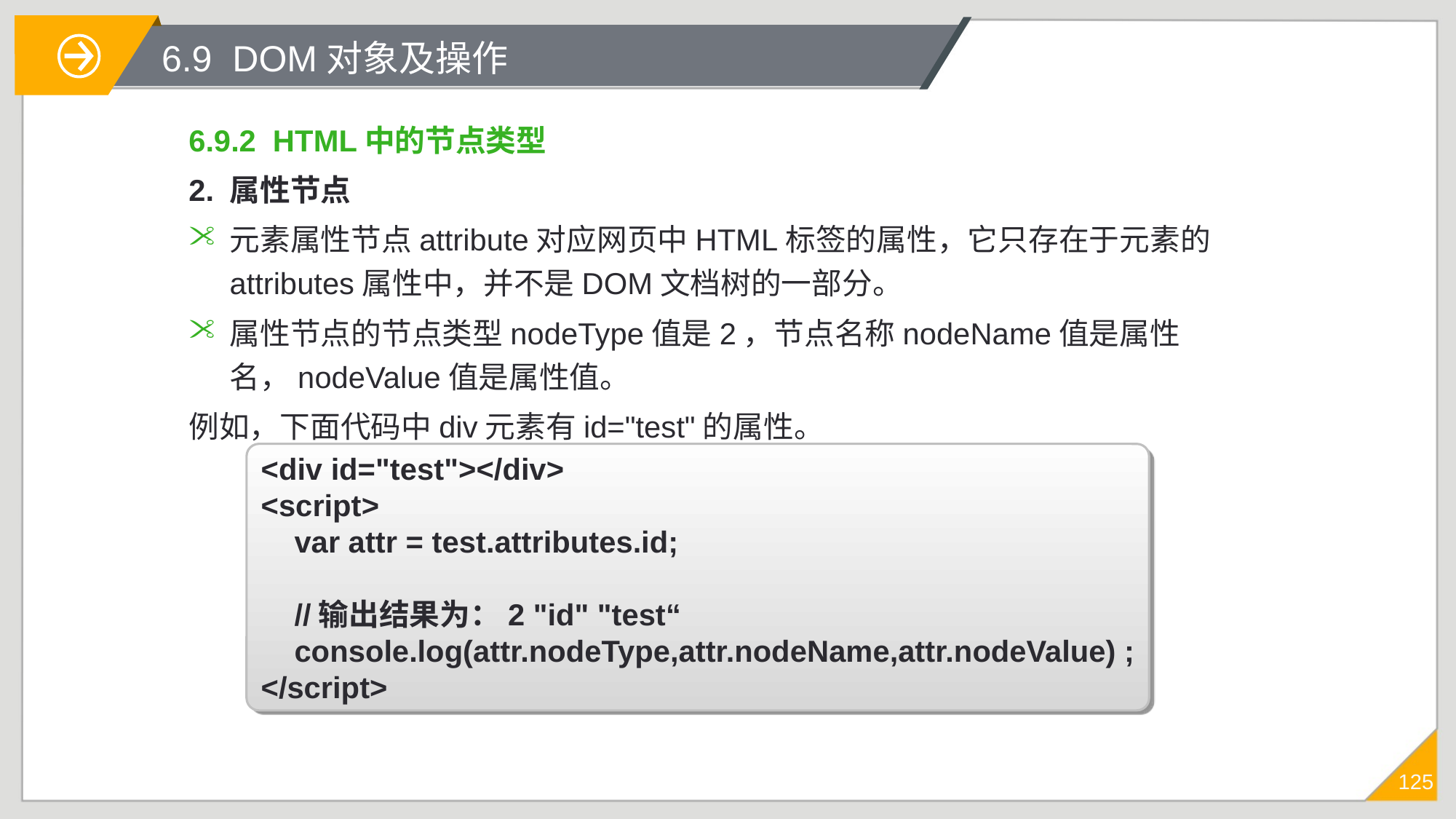

# 6.9  DOM对象及操作
6.9.2  HTML中的节点类型
2. 属性节点
元素属性节点attribute对应网页中HTML标签的属性，它只存在于元素的attributes属性中，并不是DOM文档树的一部分。
属性节点的节点类型nodeType值是2，节点名称nodeName值是属性名，nodeValue值是属性值。
例如，下面代码中div元素有id="test"的属性。

<div id="test"></div>
<script>
    var attr = test.attributes.id;

    //输出结果为：2 "id" "test“
    console.log(attr.nodeType,attr.nodeName,attr.nodeValue) ;
</script>